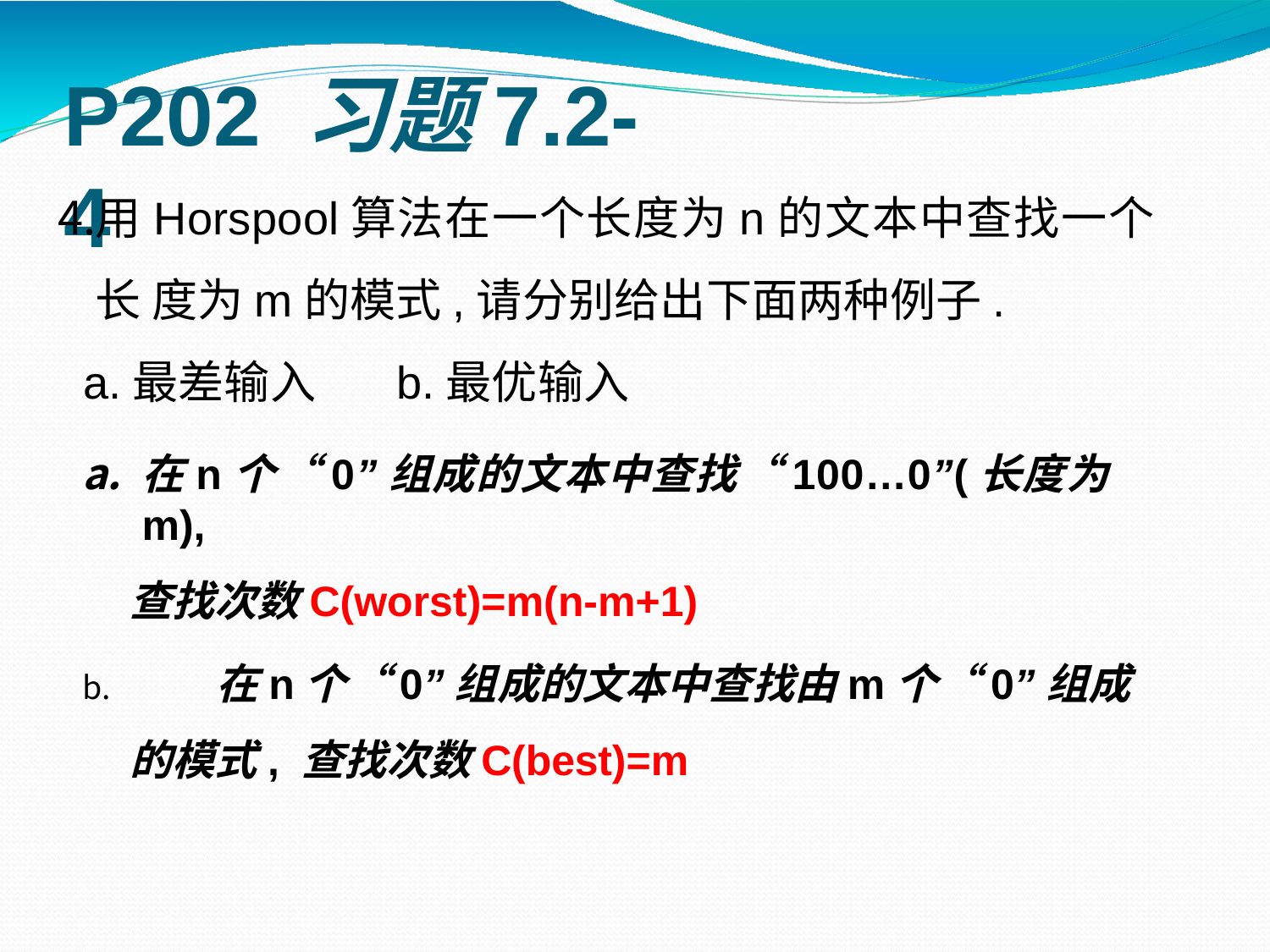

# P202 习题7.2-4
用Horspool算法在一个长度为n的文本中查找一个长 度为m的模式,请分别给出下面两种例子.
a.最差输入	b.最优输入
在n个“0”组成的文本中查找“100…0”(长度为m),
查找次数C(worst)=m(n-m+1)
	在n个“0”组成的文本中查找由m个“0”组成的模式, 查找次数C(best)=m